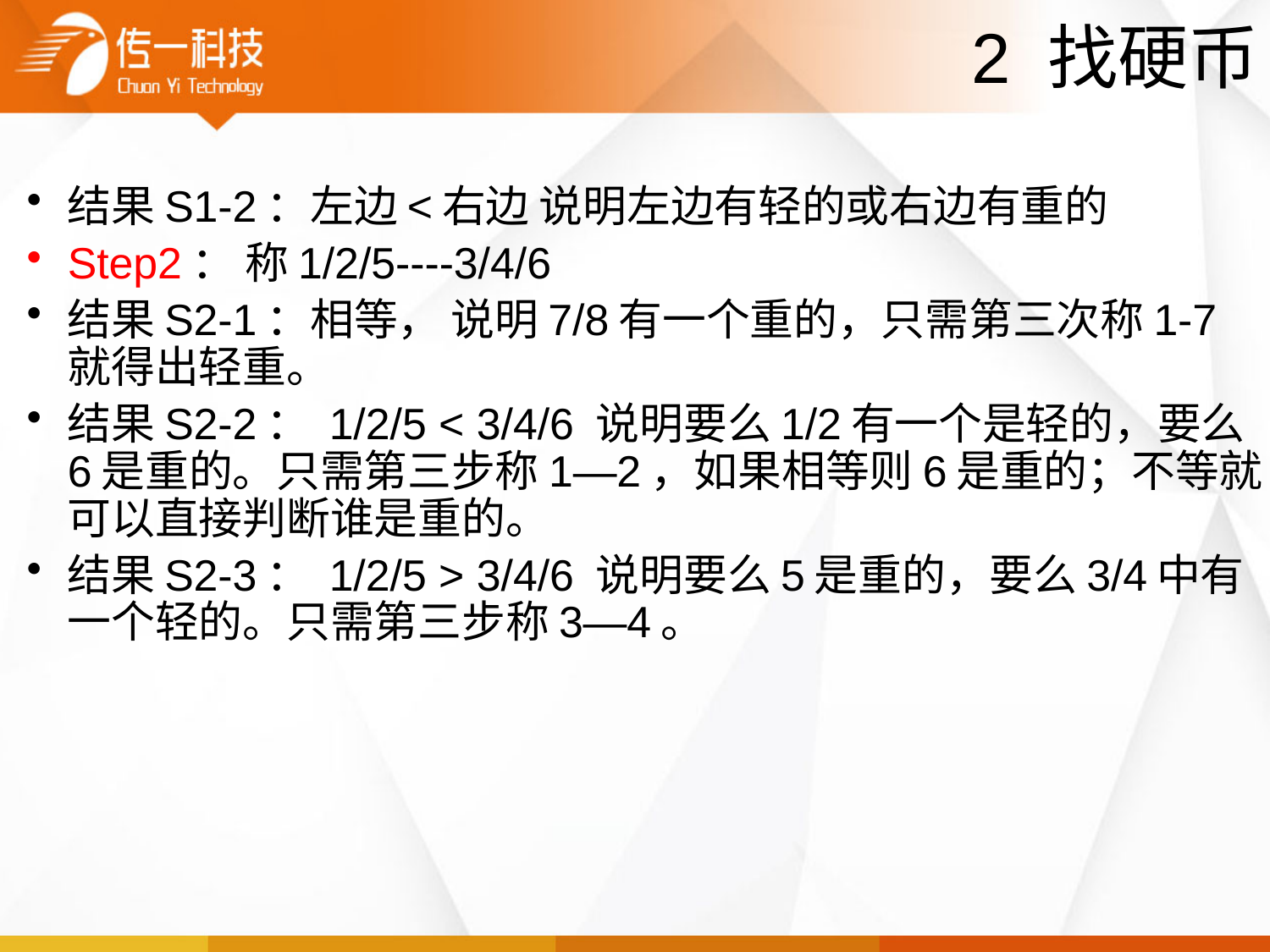

2 找硬币
结果S1-2：左边<右边 说明左边有轻的或右边有重的
Step2： 称1/2/5----3/4/6
结果S2-1：相等， 说明7/8有一个重的，只需第三次称1-7就得出轻重。
结果S2-2： 1/2/5 < 3/4/6 说明要么1/2有一个是轻的，要么6是重的。只需第三步称1—2，如果相等则6是重的；不等就可以直接判断谁是重的。
结果S2-3： 1/2/5 > 3/4/6 说明要么5是重的，要么3/4中有一个轻的。只需第三步称3—4。